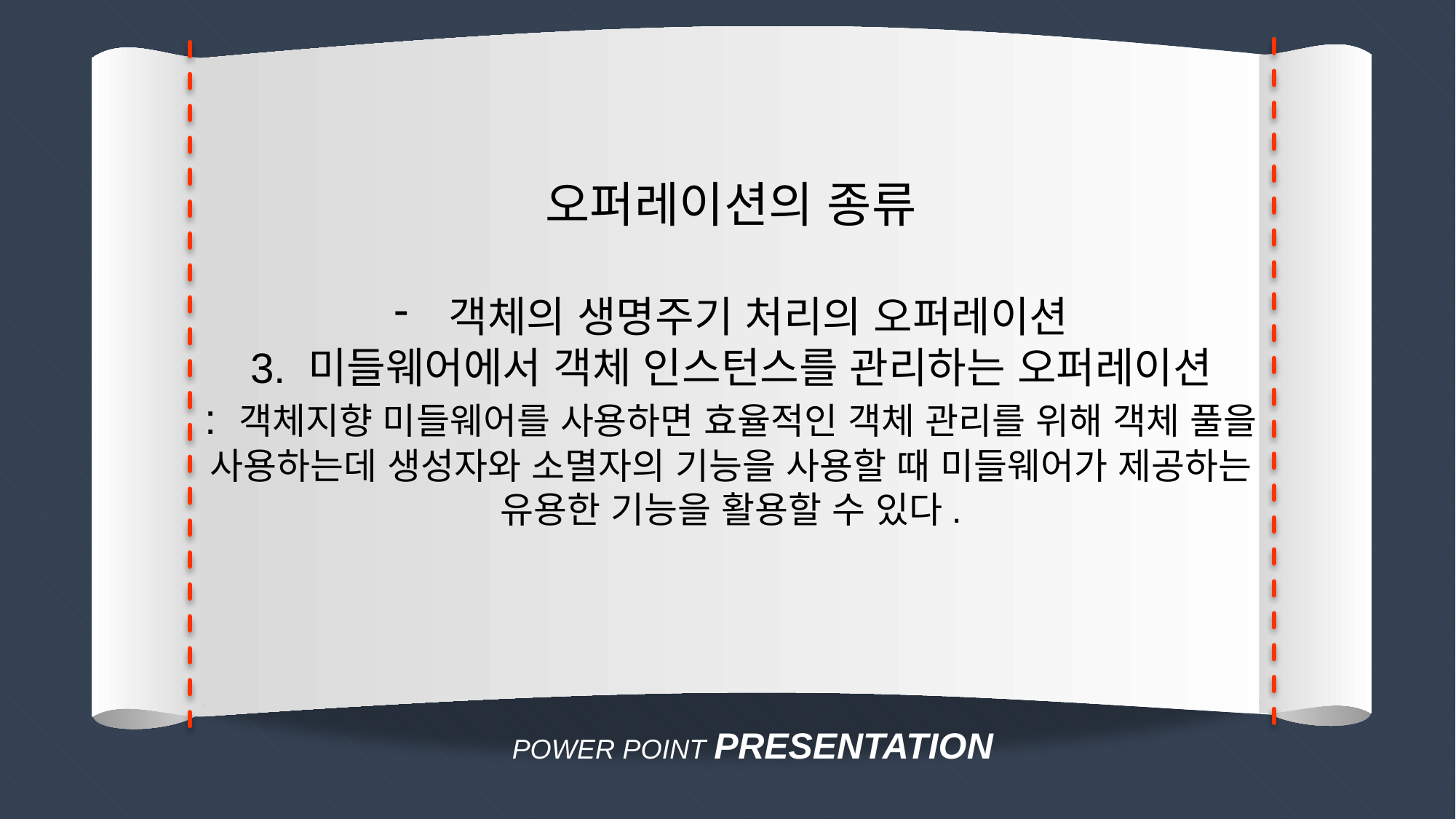

오퍼레이션의 종류

객체의 생명주기 처리의 오퍼레이션
3. 미들웨어에서 객체 인스턴스를 관리하는 오퍼레이션
: 객체지향 미들웨어를 사용하면 효율적인 객체 관리를 위해 객체 풀을 사용하는데 생성자와 소멸자의 기능을 사용할 때 미들웨어가 제공하는
유용한 기능을 활용할 수 있다.

POWER POINT PRESENTATION